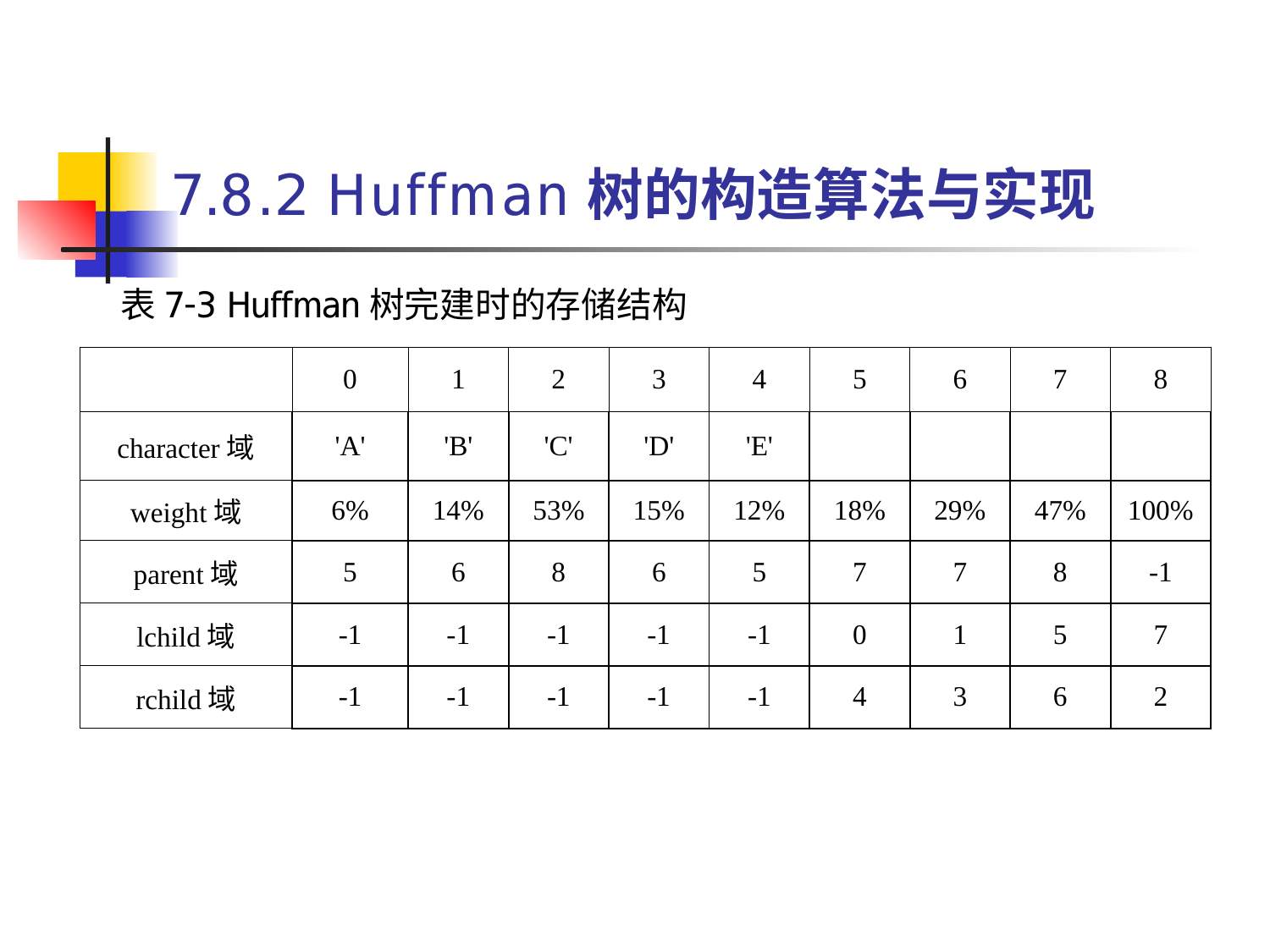

# 7.8.2 Huffman树的构造算法与实现
表7-3 Huffman树完建时的存储结构
|  | 0 | 1 | 2 | 3 | 4 | 5 | 6 | 7 | 8 |
| --- | --- | --- | --- | --- | --- | --- | --- | --- | --- |
| character域 | 'A' | 'B' | 'C' | 'D' | 'E' |  |  |  |  |
| weight域 | 6% | 14% | 53% | 15% | 12% | 18% | 29% | 47% | 100% |
| parent域 | 5 | 6 | 8 | 6 | 5 | 7 | 7 | 8 | -1 |
| lchild域 | -1 | -1 | -1 | -1 | -1 | 0 | 1 | 5 | 7 |
| rchild域 | -1 | -1 | -1 | -1 | -1 | 4 | 3 | 6 | 2 |